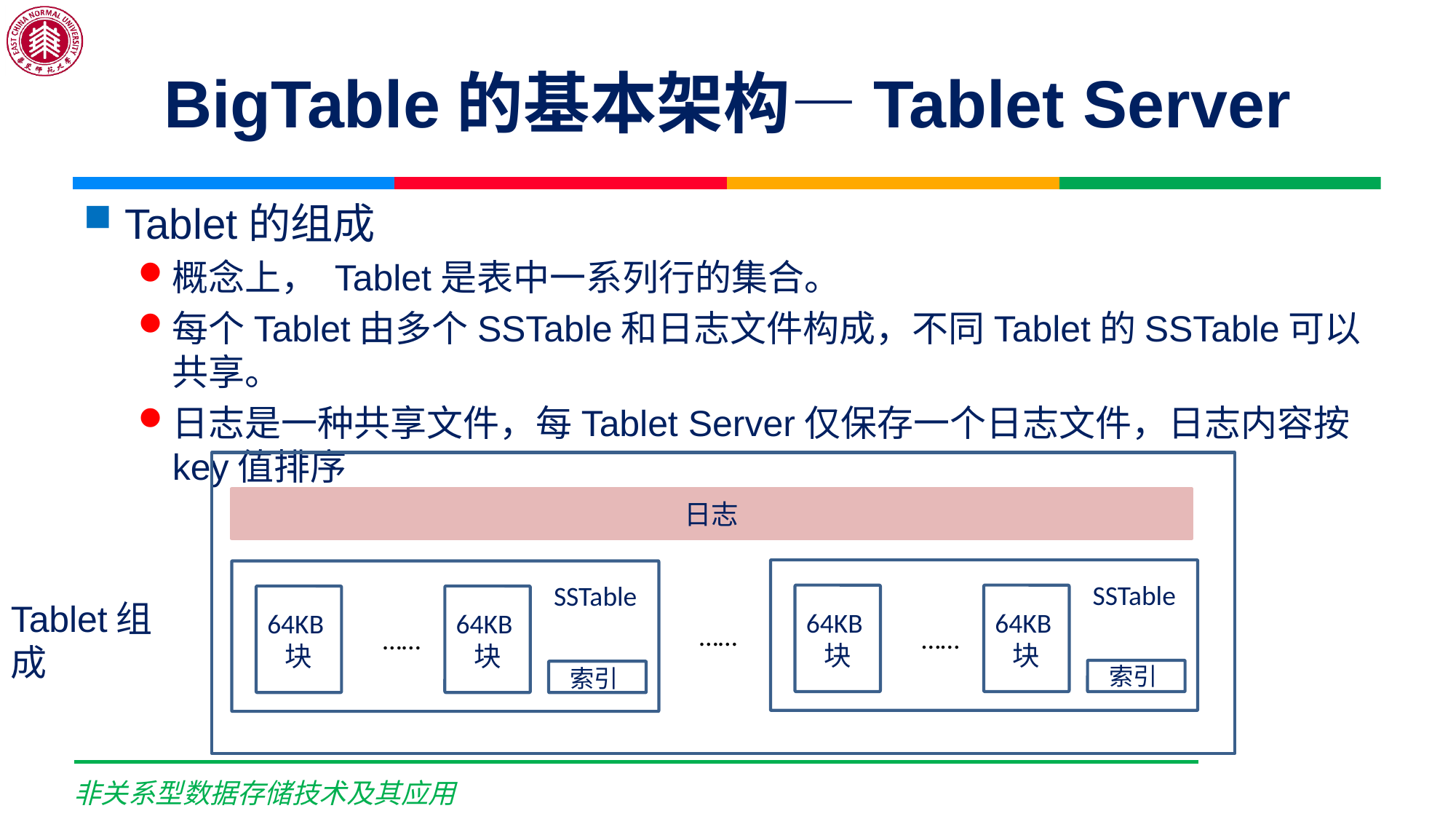

# BigTable的基本架构—Tablet Server
Tablet的组成
概念上， Tablet是表中一系列行的集合。
每个Tablet由多个SSTable和日志文件构成，不同Tablet的SSTable可以共享。
日志是一种共享文件，每Tablet Server仅保存一个日志文件，日志内容按key值排序

日志

SSTable
64KB块
64KB块
……
索引

SSTable
64KB块
64KB块
……
索引
……
Tablet组成